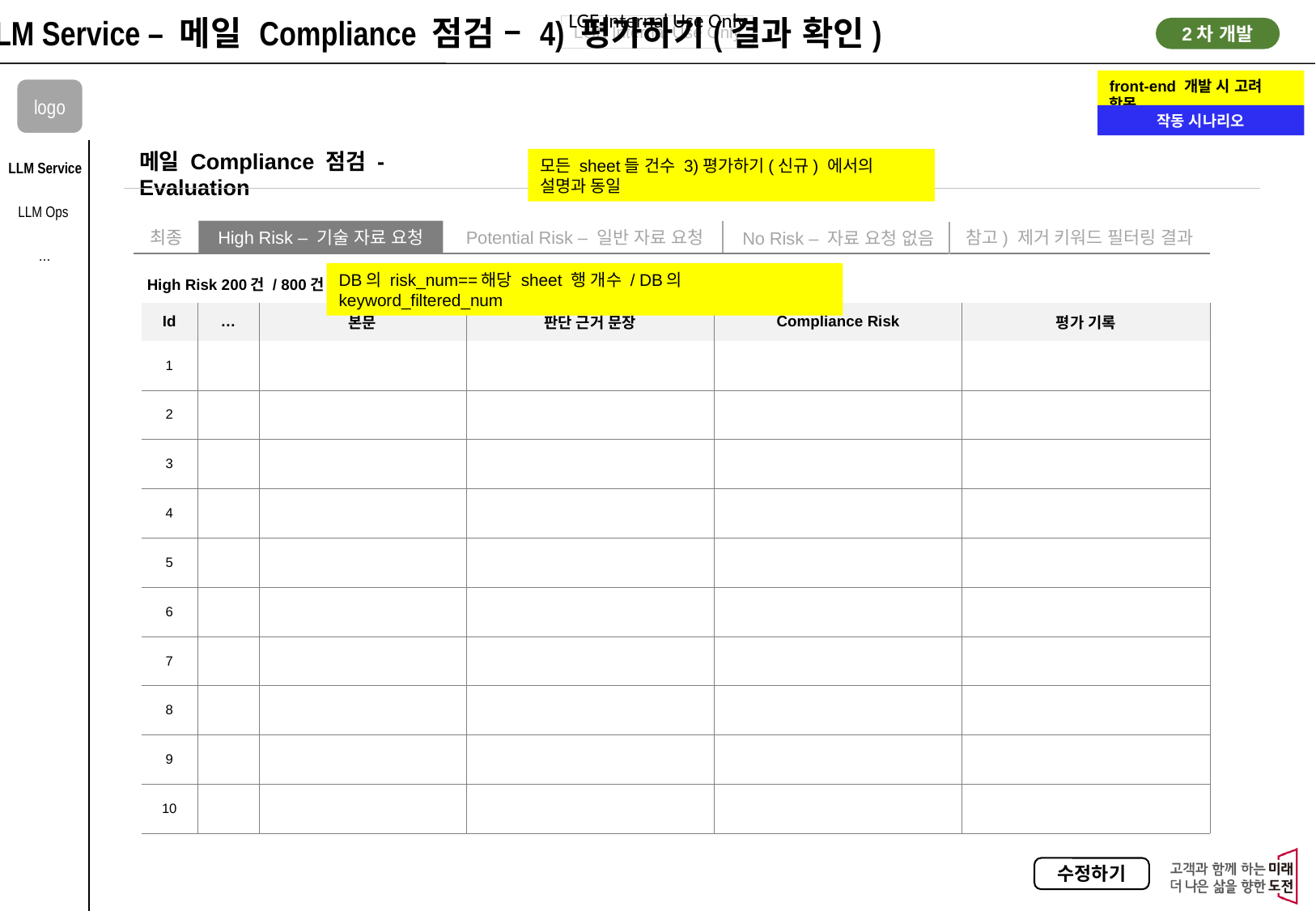

LLM Service – 메일 Compliance 점검 – 4) 평가하기(결과 확인)
2차 개발
front-end 개발 시 고려 항목
logo
작동 시나리오
메일 Compliance 점검 - Evaluation
모든 sheet들 건수 3)평가하기(신규) 에서의 설명과 동일
LLM Service
LLM Ops
최종
High Risk – 기술 자료 요청
Potential Risk – 일반 자료 요청
참고) 제거 키워드 필터링 결과
No Risk – 자료 요청 없음
…
DB의 risk_num==해당 sheet 행 개수 / DB의 keyword_filtered_num
High Risk 200건 / 800건
| Id | … | 본문 | 판단 근거 문장 | Compliance Risk | 평가 기록 |
| --- | --- | --- | --- | --- | --- |
| 1 |  |  |  |  |  |
| 2 |  |  |  |  |  |
| 3 |  |  |  |  |  |
| 4 |  |  |  |  |  |
| 5 |  |  |  |  |  |
| 6 |  |  |  |  |  |
| 7 |  |  |  |  |  |
| 8 |  |  |  |  |  |
| 9 |  |  |  |  |  |
| 10 |  |  |  |  |  |
수정하기